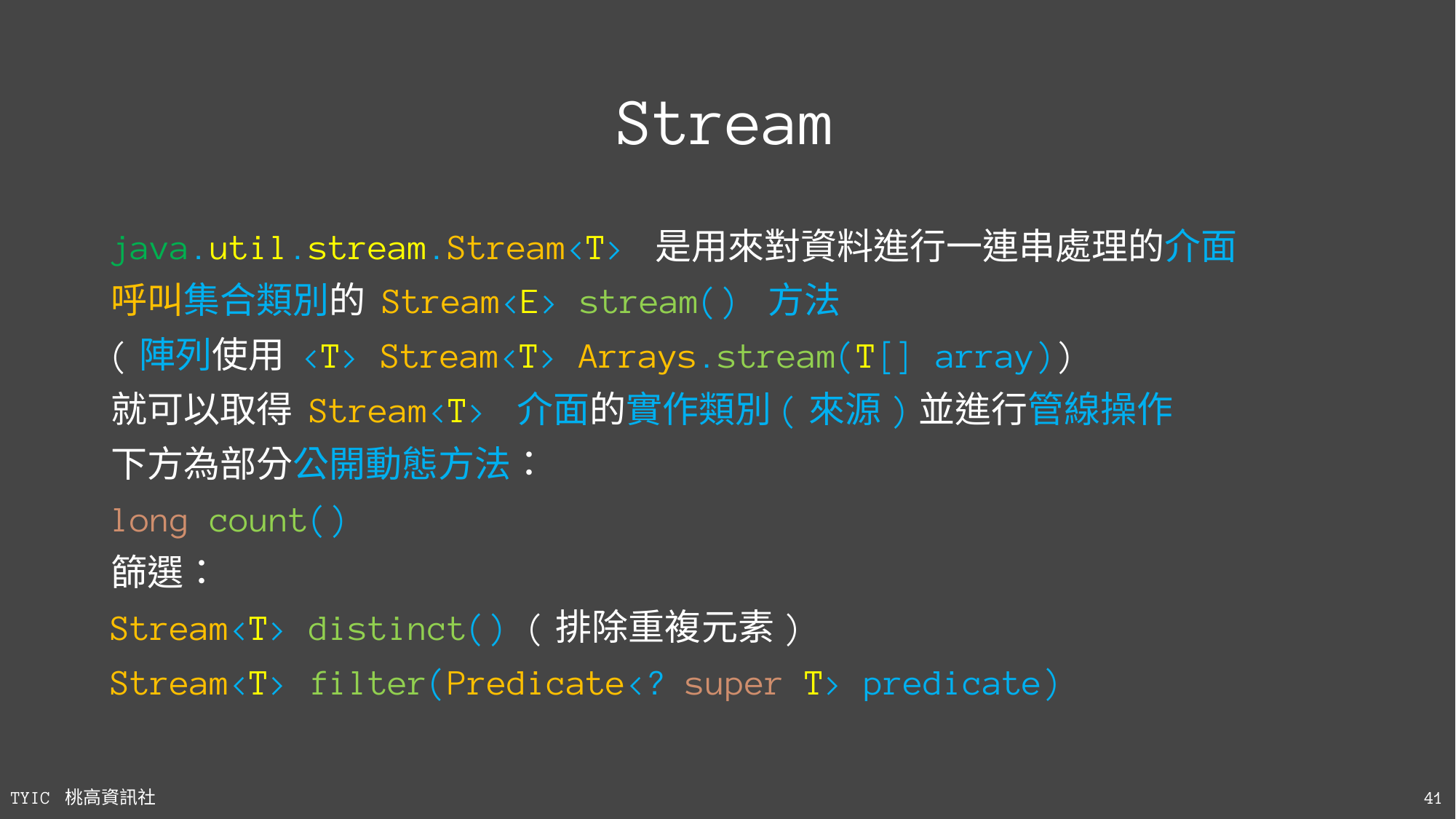

# Stream
java.util.stream.Stream<T> 是用來對資料進行一連串處理的介面
呼叫集合類別的 Stream<E> stream() 方法
(陣列使用 <T> Stream<T> Arrays.stream(T[] array))
就可以取得 Stream<T> 介面的實作類別(來源)並進行管線操作
下方為部分公開動態方法：
long count()
篩選：
Stream<T> distinct() (排除重複元素)
Stream<T> filter(Predicate<? super T> predicate)